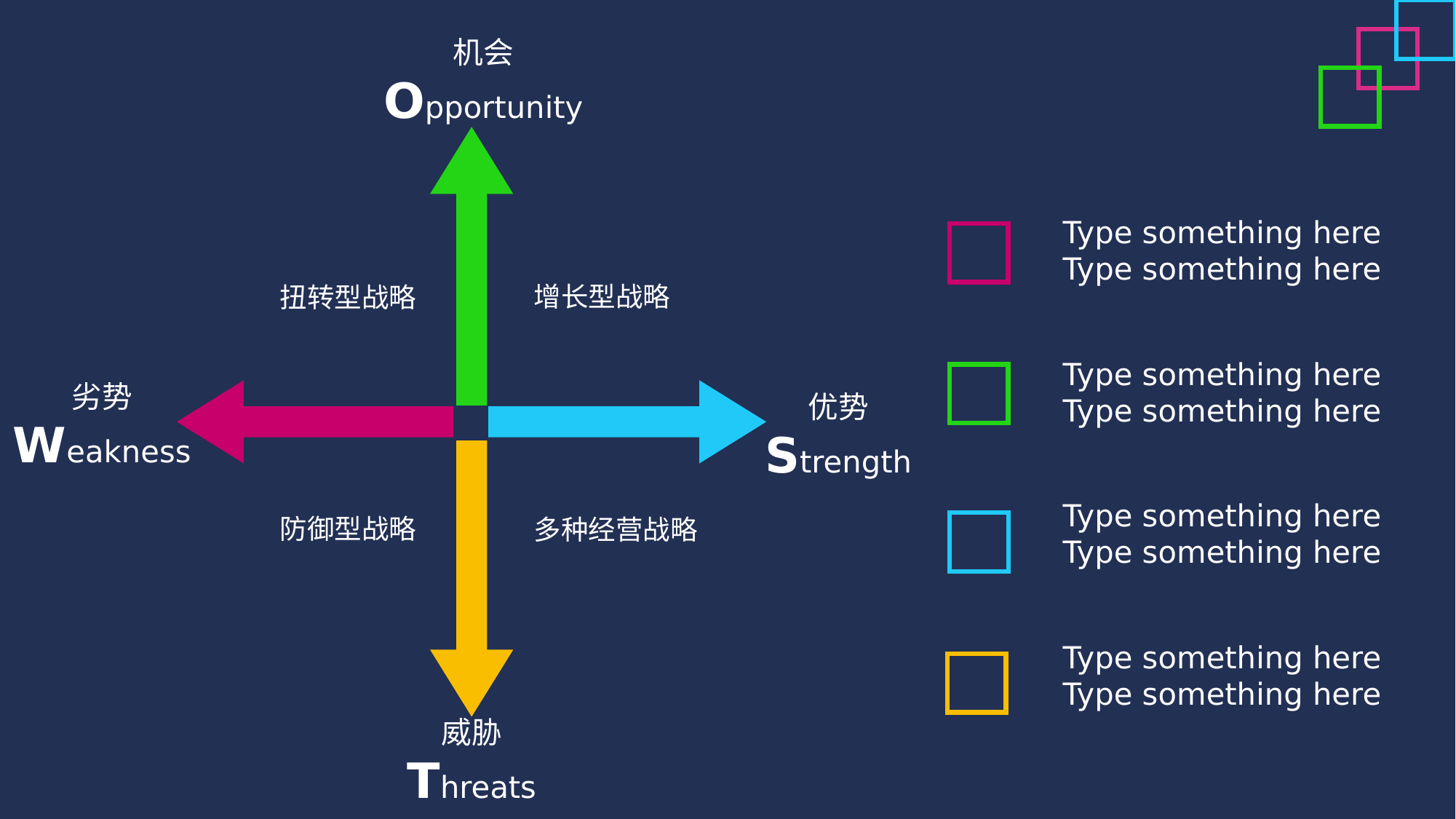

机会
Opportunity

Type something here
Type something here

增长型战略
扭转型战略
Type something here
Type something here

劣势
Weakness
优势
Strength

Type something here
Type something here

防御型战略
多种经营战略

Type something here
Type something here

威胁
Threats